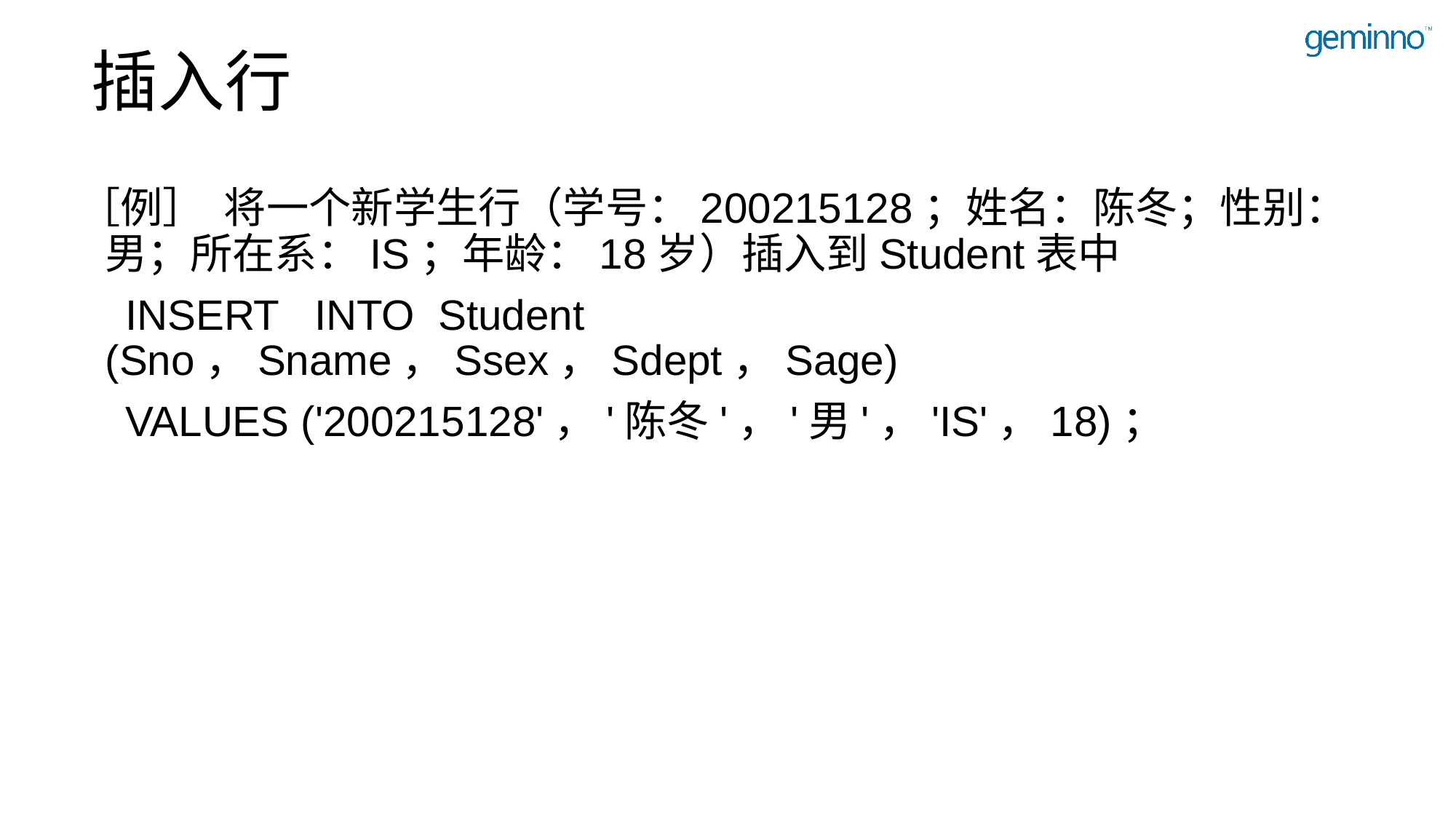

# 插入行
［例］  将一个新学生行（学号：200215128；姓名：陈冬；性别：男；所在系：IS；年龄：18岁）插入到Student表中
    INSERT   INTO  Student (Sno，Sname，Ssex，Sdept，Sage)
    VALUES ('200215128'，'陈冬'，'男'，'IS'，18)；